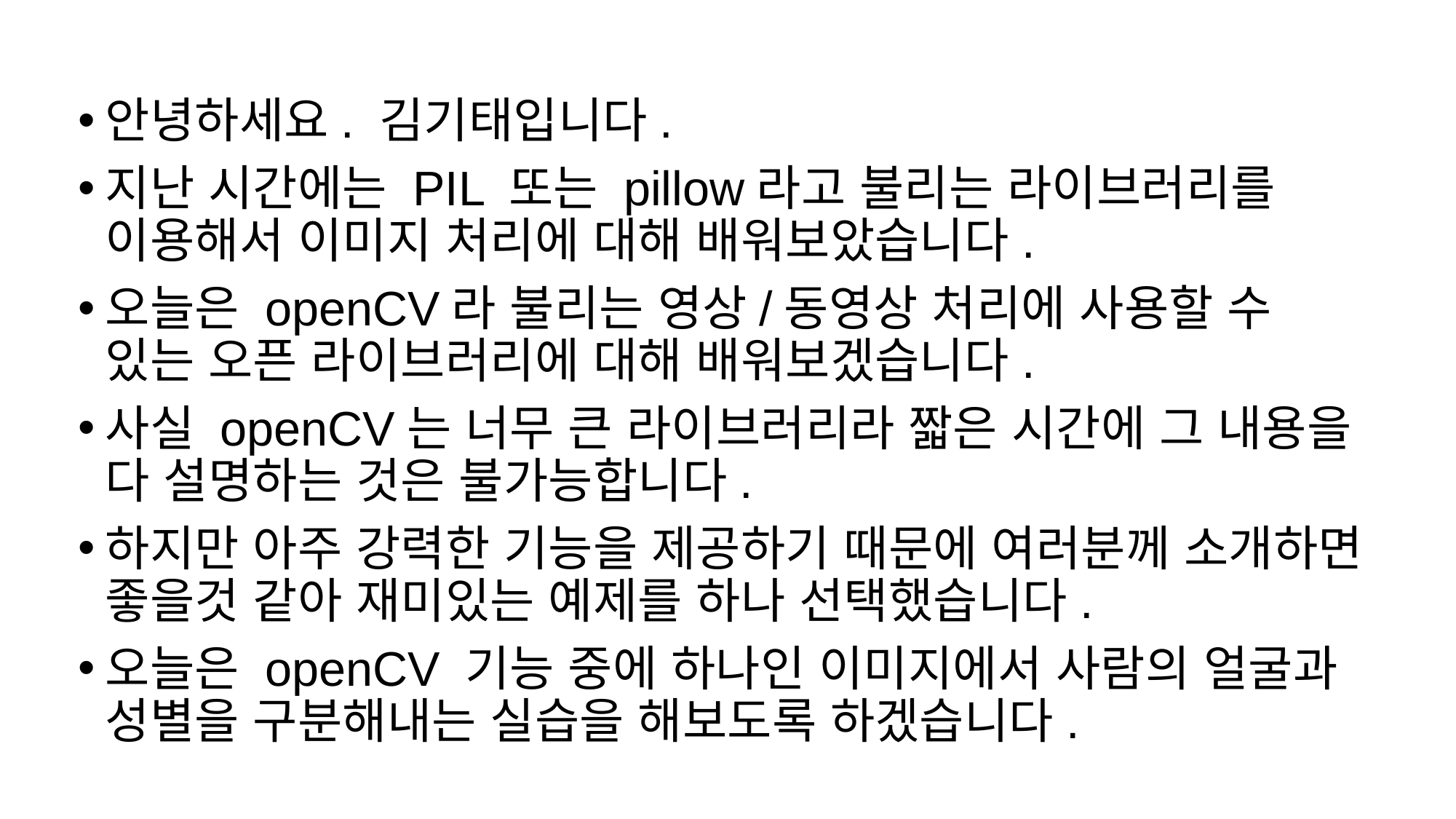

안녕하세요. 김기태입니다.
지난 시간에는 PIL 또는 pillow라고 불리는 라이브러리를 이용해서 이미지 처리에 대해 배워보았습니다.
오늘은 openCV라 불리는 영상/동영상 처리에 사용할 수 있는 오픈 라이브러리에 대해 배워보겠습니다.
사실 openCV는 너무 큰 라이브러리라 짧은 시간에 그 내용을 다 설명하는 것은 불가능합니다.
하지만 아주 강력한 기능을 제공하기 때문에 여러분께 소개하면 좋을것 같아 재미있는 예제를 하나 선택했습니다.
오늘은 openCV 기능 중에 하나인 이미지에서 사람의 얼굴과 성별을 구분해내는 실습을 해보도록 하겠습니다.